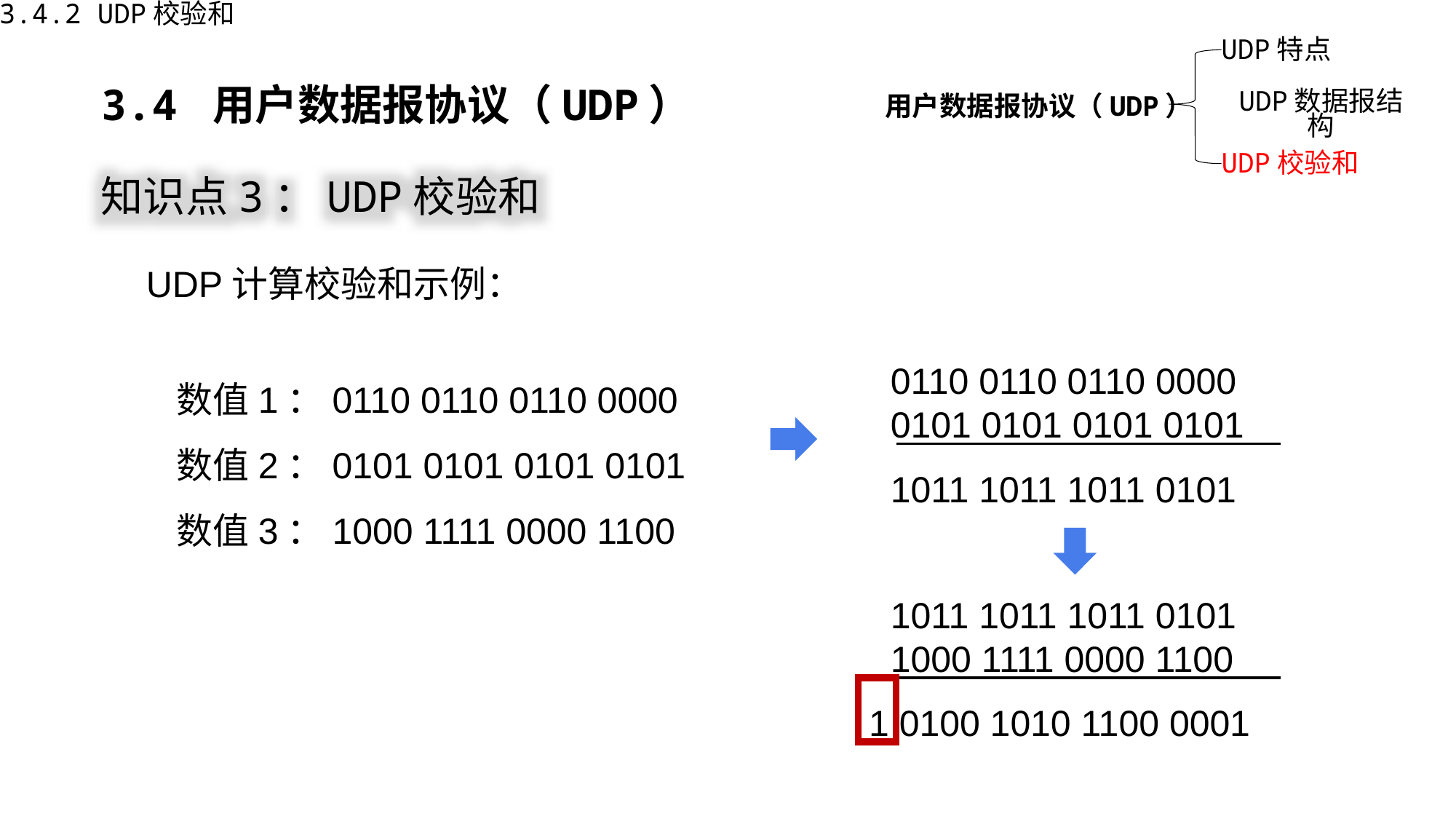

3.4.2 UDP校验和
UDP特点

用户数据报协议（UDP）
UDP数据报结构
UDP校验和
3.4 用户数据报协议（UDP）
知识点3：UDP校验和
UDP计算校验和示例：
数值1：0110 0110 0110 0000
数值2：0101 0101 0101 0101
数值3：1000 1111 0000 1100
0110 0110 0110 0000
0101 0101 0101 0101

1011 1011 1011 0101

1011 1011 1011 0101
1000 1111 0000 1100

1 0100 1010 1100 0001